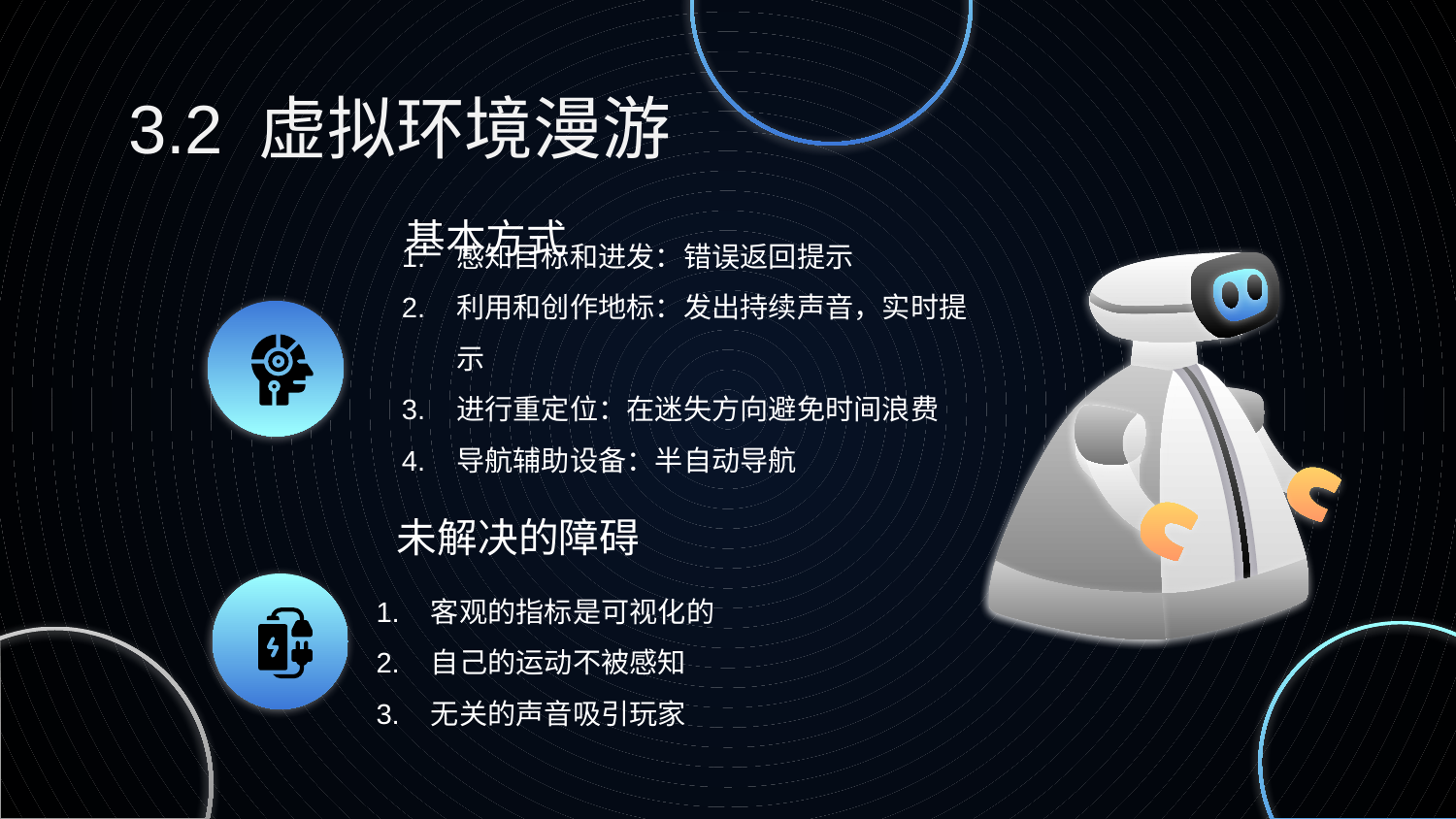

# 3.2 虚拟环境漫游
基本方式

感知目标和进发：错误返回提示
利用和创作地标：发出持续声音，实时提示
进行重定位：在迷失方向避免时间浪费
导航辅助设备：半自动导航
未解决的障碍

客观的指标是可视化的
自己的运动不被感知
无关的声音吸引玩家